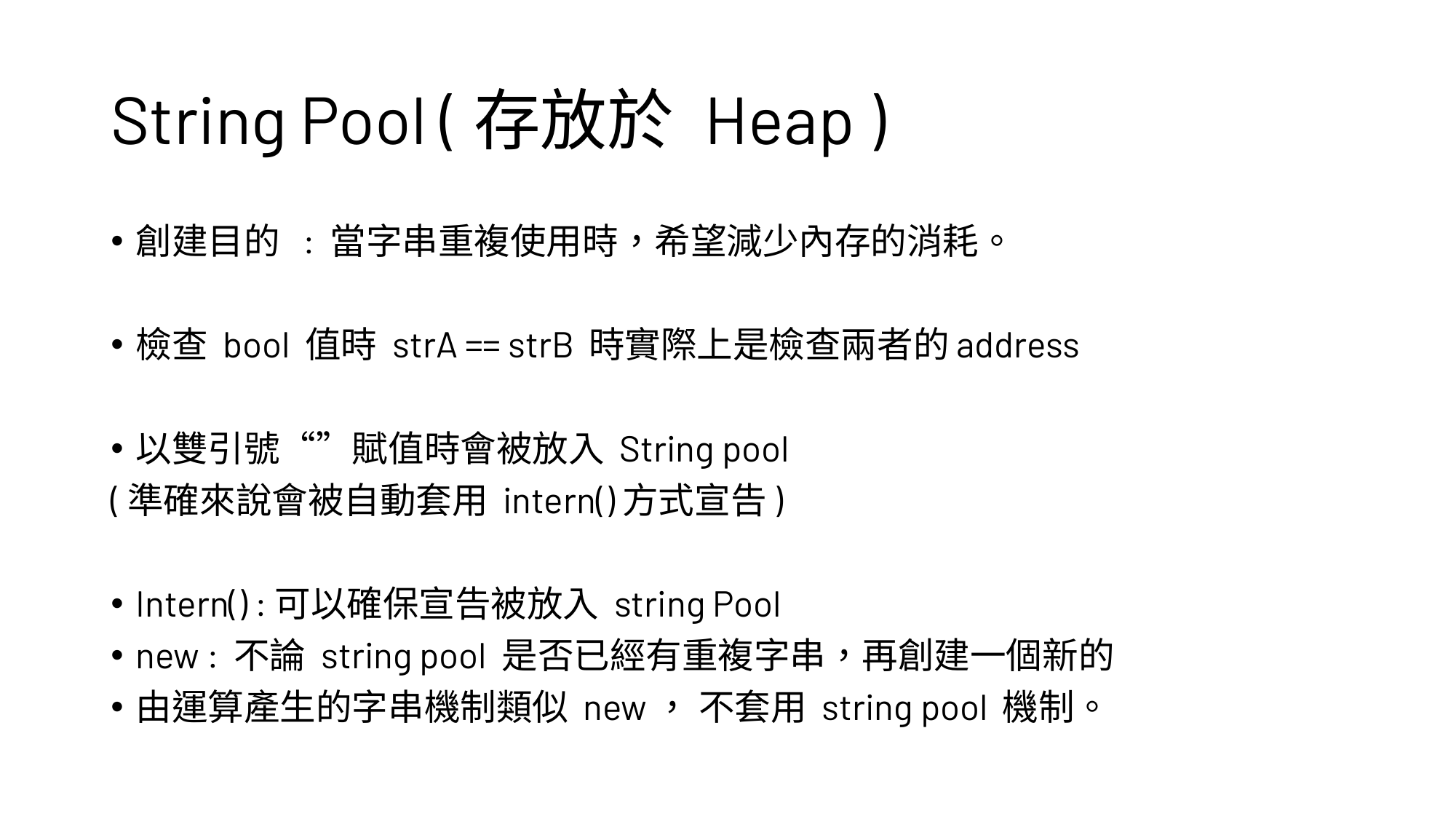

# String Pool (存放於 Heap )
創建目的  : 當字串重複使用時，希望減少內存的消耗。

檢查 bool 值時 strA == strB 時實際上是檢查兩者的address

以雙引號“”賦值時會被放入 String pool
(準確來說會被自動套用 intern()方式宣告)

Intern() :可以確保宣告被放入 string Pool
new : 不論 string pool 是否已經有重複字串，再創建一個新的
由運算產生的字串機制類似 new， 不套用 string pool 機制。